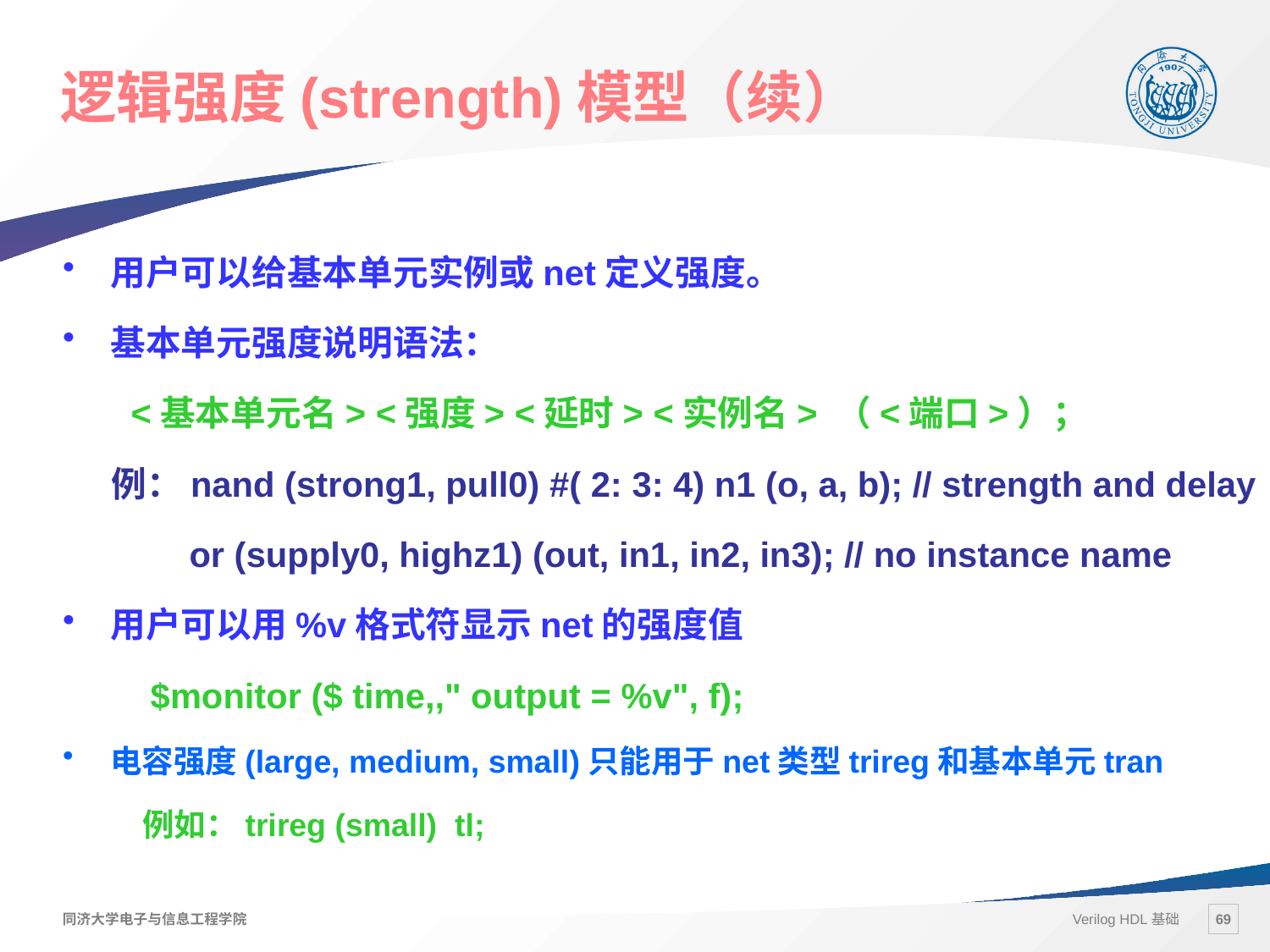

# 逻辑强度(strength)模型（续）
用户可以给基本单元实例或net定义强度。
基本单元强度说明语法：
       <基本单元名> <强度> <延时> <实例名> （<端口>）；
     例：nand (strong1, pull0) #( 2: 3: 4) n1 (o, a, b); // strength and delay
             or (supply0, highz1) (out, in1, in2, in3); // no instance name
用户可以用%v格式符显示net的强度值
         $monitor ($ time,," output = %v", f);
电容强度(large, medium, small)只能用于net类型trireg和基本单元tran
          例如：trireg (small)  tl;